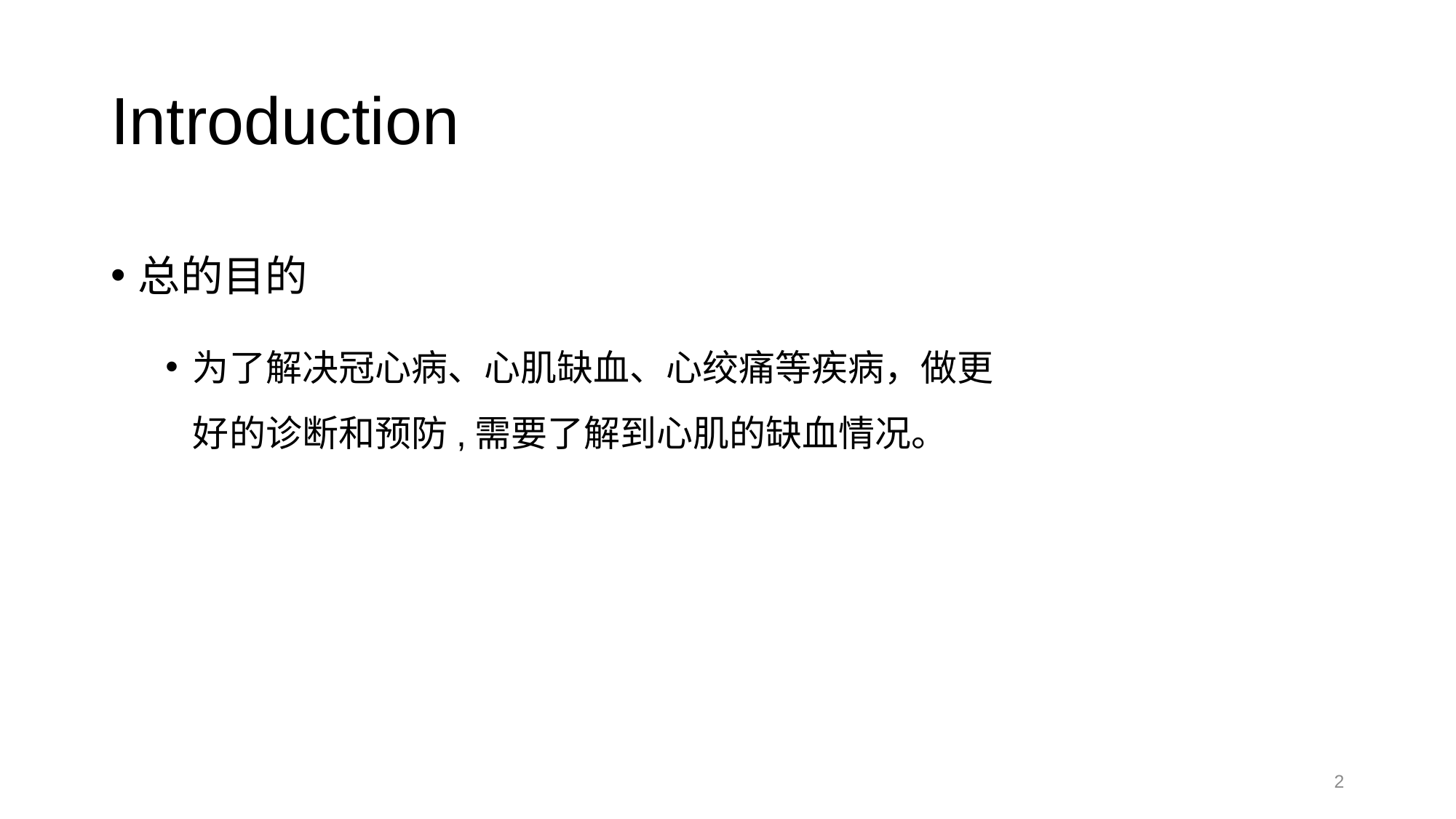

# Introduction
总的目的
为了解决冠心病、心肌缺血、心绞痛等疾病，做更好的诊断和预防,需要了解到心肌的缺血情况。

2